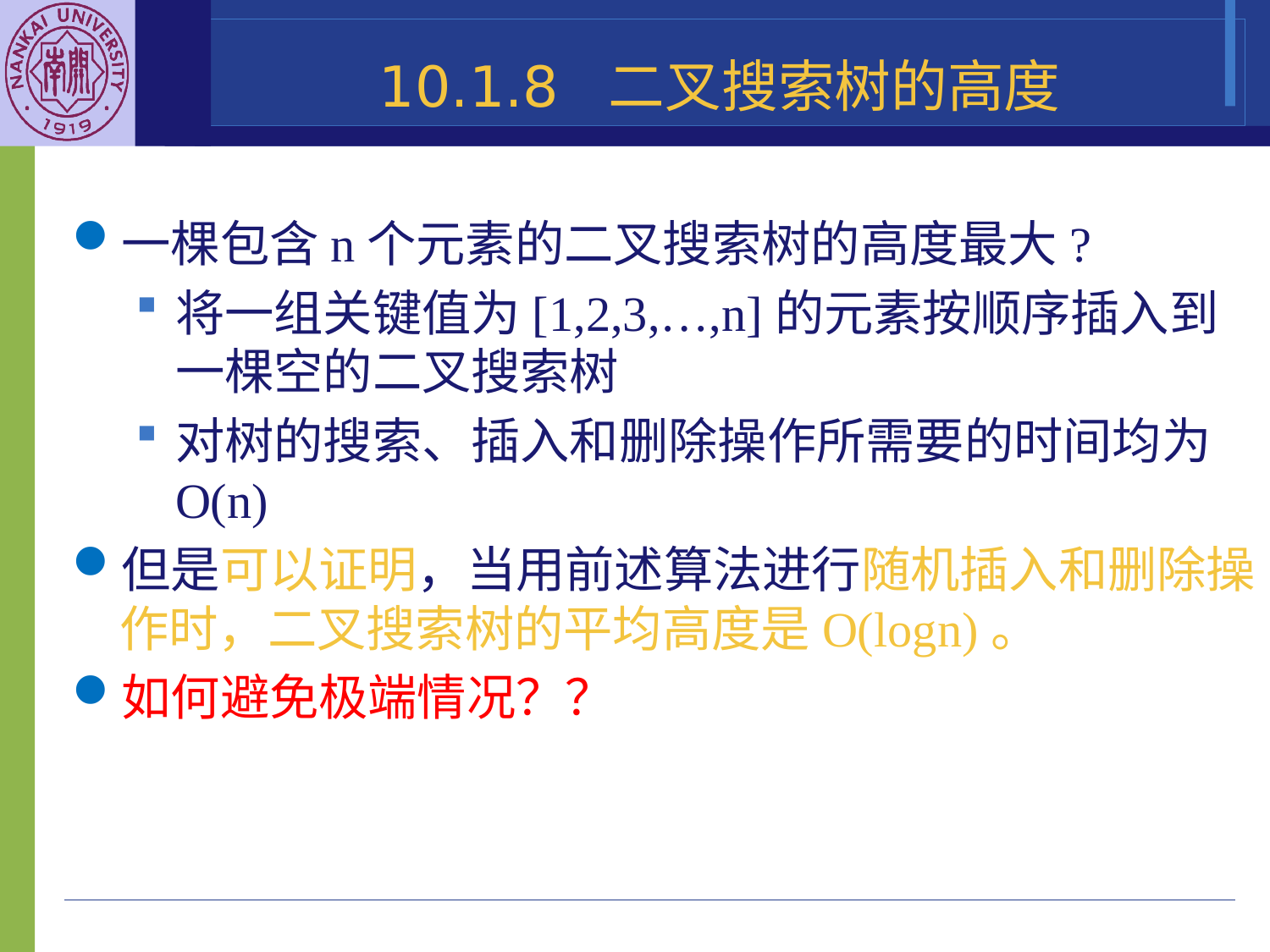

10.1.8  二叉搜索树的高度
一棵包含n个元素的二叉搜索树的高度最大?
将一组关键值为[1,2,3,…,n]的元素按顺序插入到一棵空的二叉搜索树
对树的搜索、插入和删除操作所需要的时间均为O(n)
但是可以证明，当用前述算法进行随机插入和删除操作时，二叉搜索树的平均高度是O(logn)。
如何避免极端情况？？
17